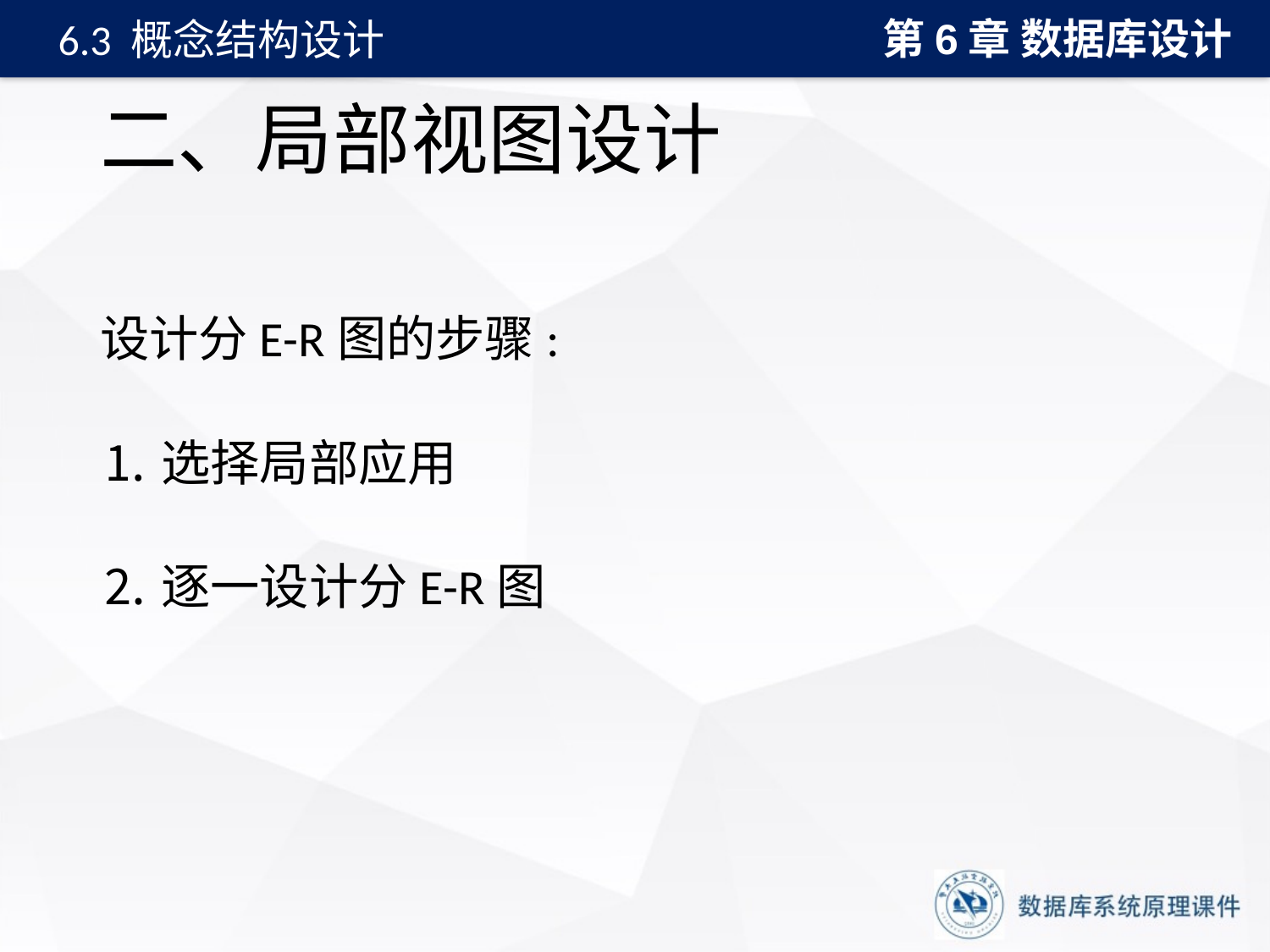

第6章 数据库设计
6.3 概念结构设计
# 二、局部视图设计
设计分E-R图的步骤:
⒈选择局部应用
⒉逐一设计分E-R图